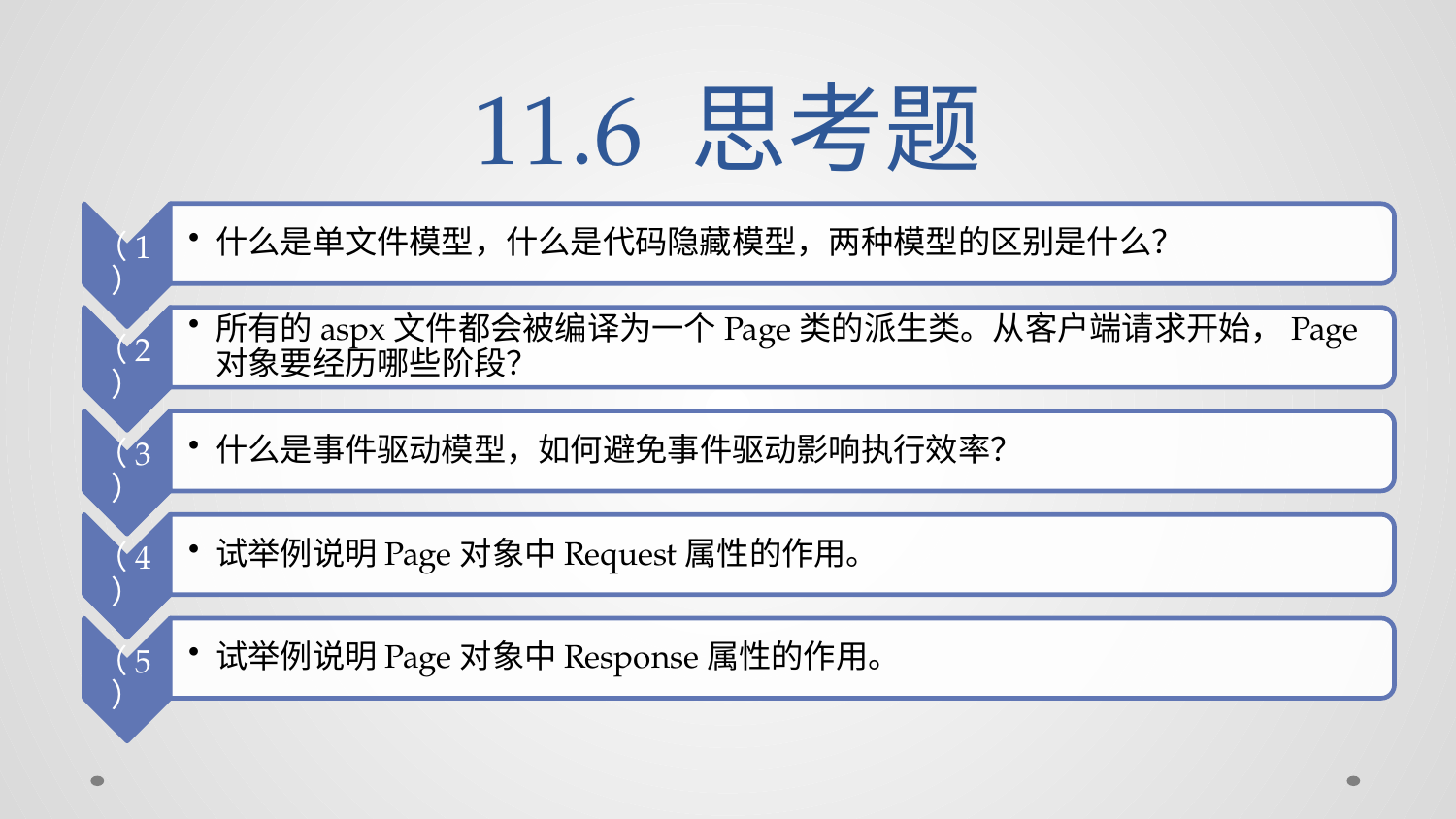

# 11.6 思考题
（1）
什么是单文件模型，什么是代码隐藏模型，两种模型的区别是什么？
（2）
所有的aspx文件都会被编译为一个Page类的派生类。从客户端请求开始，Page对象要经历哪些阶段？
（3）
什么是事件驱动模型，如何避免事件驱动影响执行效率？
（4）
试举例说明Page对象中Request属性的作用。
（5）
试举例说明Page对象中Response属性的作用。